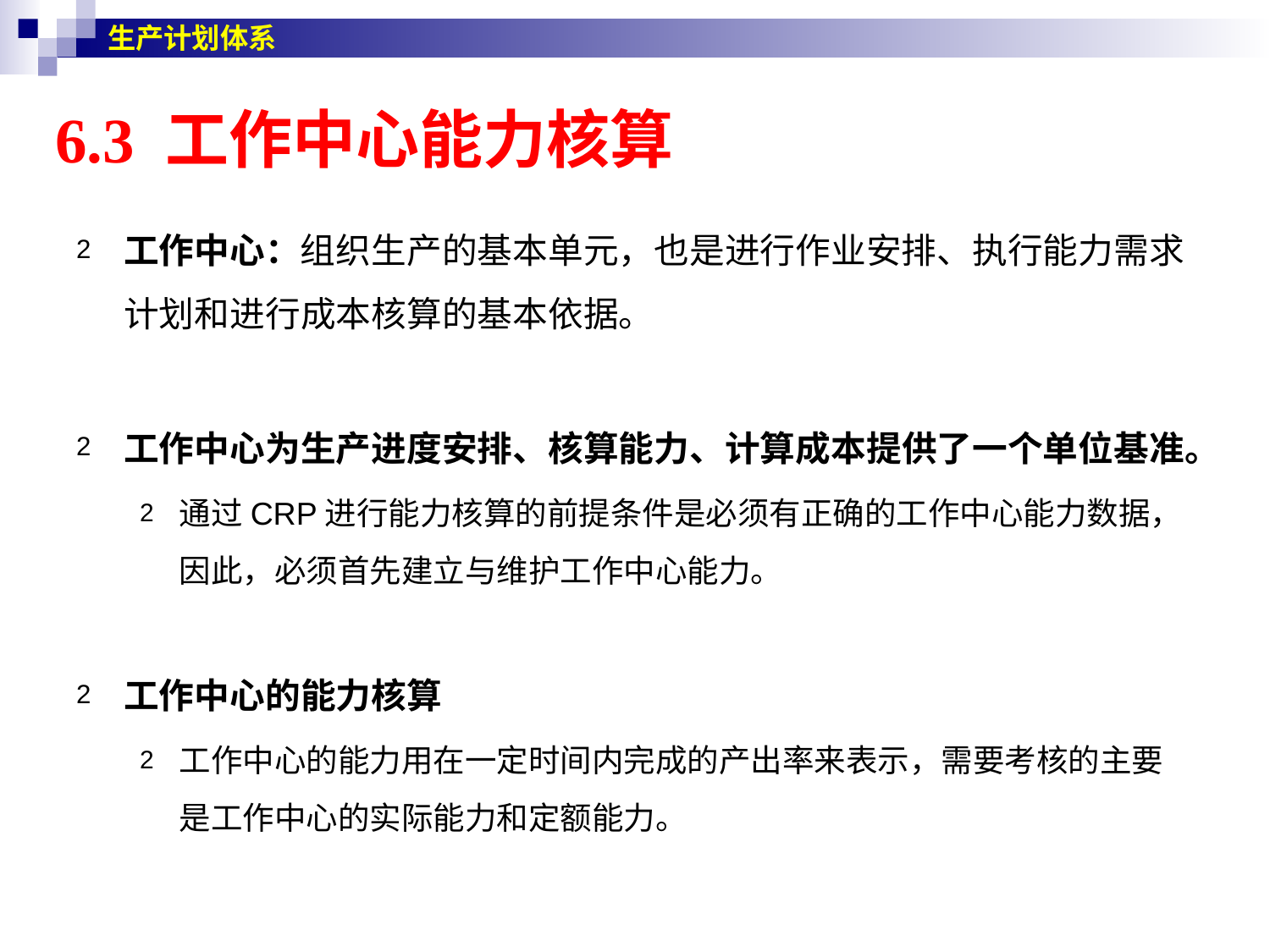

生产计划体系
# 6.3 工作中心能力核算
工作中心：组织生产的基本单元，也是进行作业安排、执行能力需求计划和进行成本核算的基本依据。

工作中心为生产进度安排、核算能力、计算成本提供了一个单位基准。
通过CRP进行能力核算的前提条件是必须有正确的工作中心能力数据，因此，必须首先建立与维护工作中心能力。

工作中心的能力核算
工作中心的能力用在一定时间内完成的产出率来表示，需要考核的主要是工作中心的实际能力和定额能力。